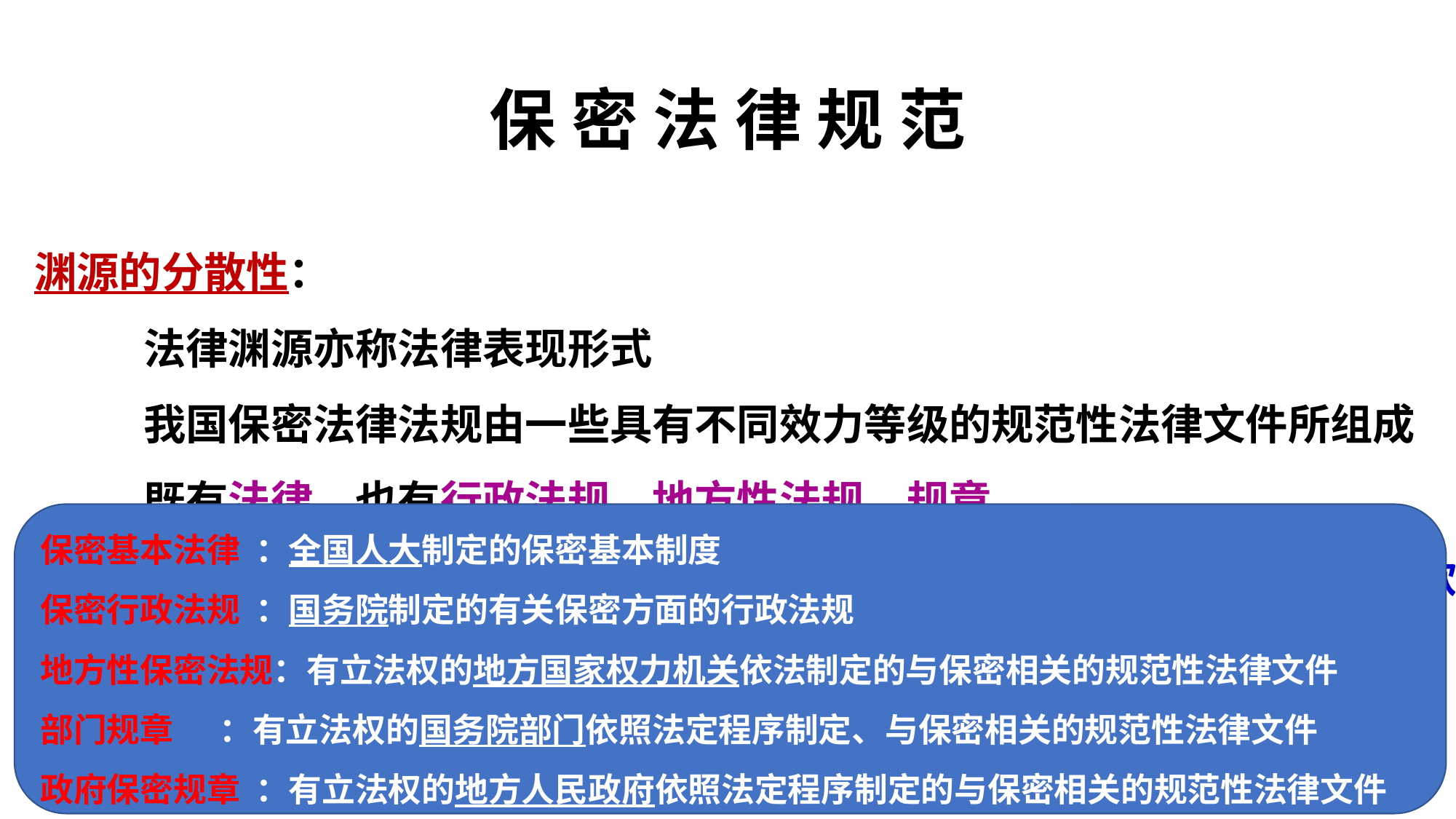

# 保 密 法 律 规 范
渊源的分散性：
	法律渊源亦称法律表现形式
	我国保密法律法规由一些具有不同效力等级的规范性法律文件所组成
	既有法律，也有行政法规、地方性法规、规章
	既有专项保密法规，也有散见于各种法律法规及部门规章中的保密条款
保密基本法律  ：全国人大制定的保密基本制度
保密行政法规  ：国务院制定的有关保密方面的行政法规
地方性保密法规：有立法权的地方国家权力机关依法制定的与保密相关的规范性法律文件
部门规章      ：有立法权的国务院部门依照法定程序制定、与保密相关的规范性法律文件
政府保密规章  ：有立法权的地方人民政府依照法定程序制定的与保密相关的规范性法律文件